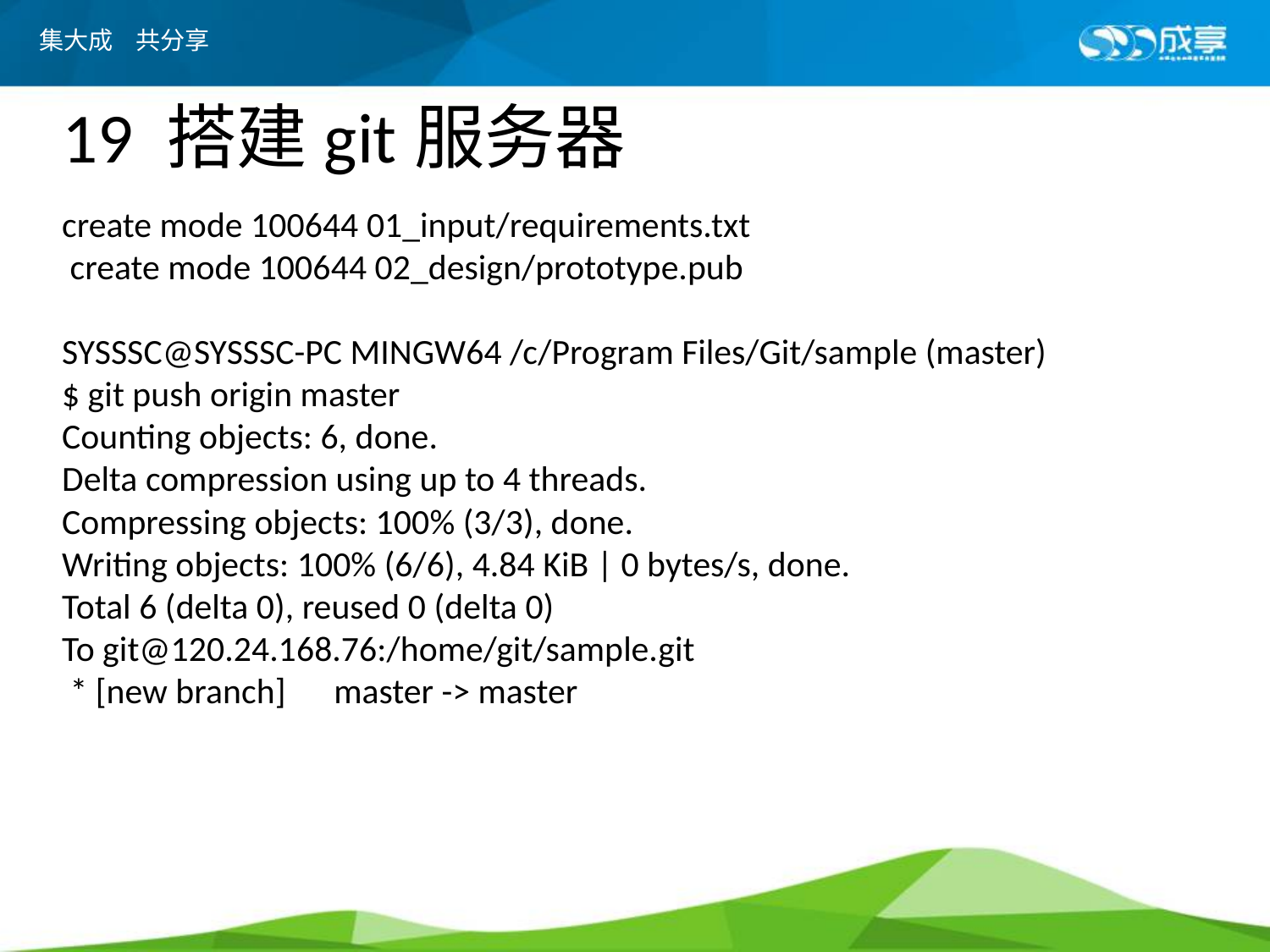

19 搭建git服务器

create mode 100644 01_input/requirements.txt
 create mode 100644 02_design/prototype.pub

SYSSSC@SYSSSC-PC MINGW64 /c/Program Files/Git/sample (master)
$ git push origin master
Counting objects: 6, done.
Delta compression using up to 4 threads.
Compressing objects: 100% (3/3), done.
Writing objects: 100% (6/6), 4.84 KiB | 0 bytes/s, done.
Total 6 (delta 0), reused 0 (delta 0)
To git@120.24.168.76:/home/git/sample.git
 * [new branch]      master -> master